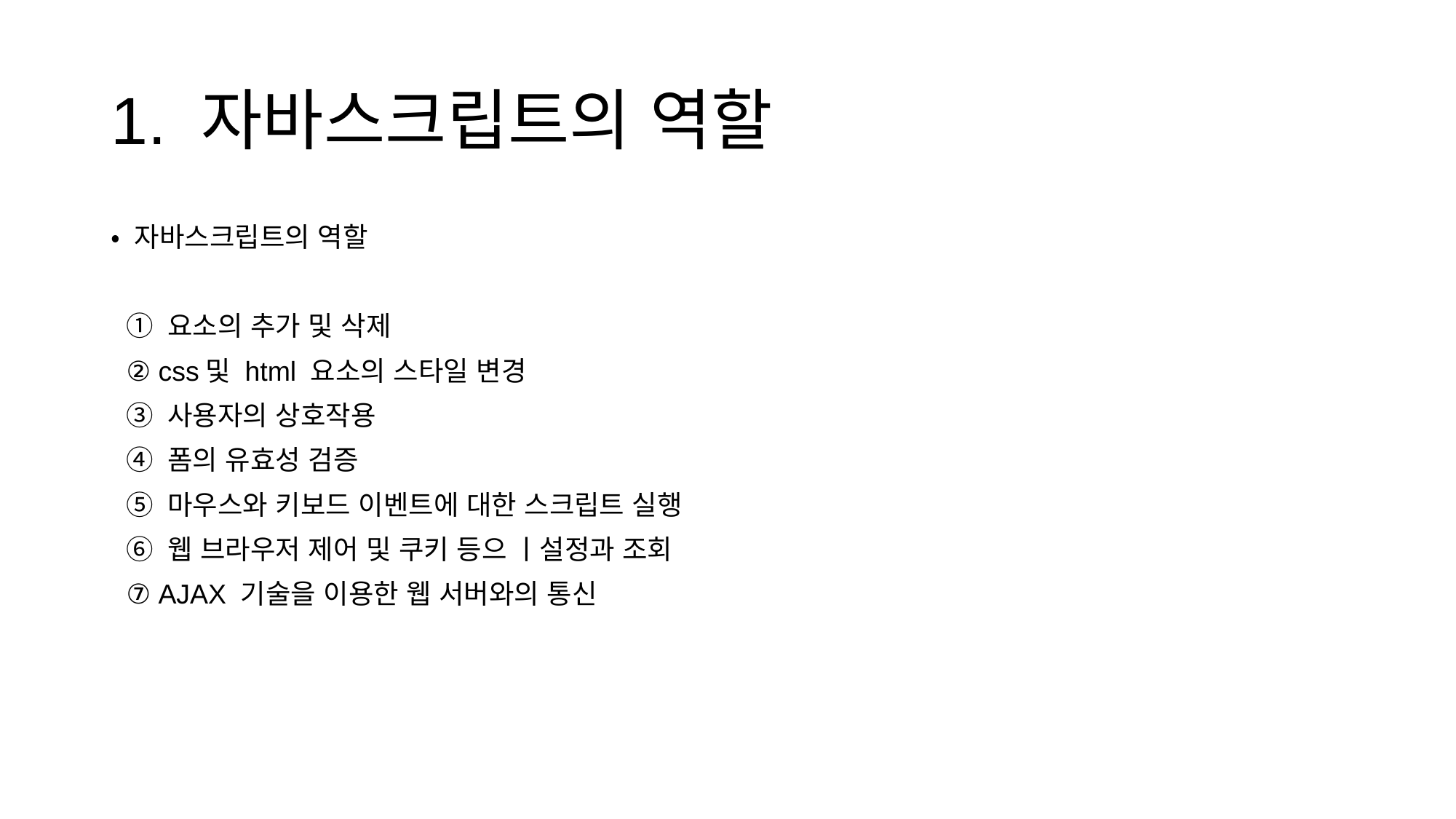

# 1. 자바스크립트의 역할
• 자바스크립트의 역할

  ① 요소의 추가 및 삭제
  ② css및 html 요소의 스타일 변경
  ③ 사용자의 상호작용
  ④ 폼의 유효성 검증
  ⑤ 마우스와 키보드 이벤트에 대한 스크립트 실행
  ⑥ 웹 브라우저 제어 및 쿠키 등으 ㅣ설정과 조회
  ⑦ AJAX 기술을 이용한 웹 서버와의 통신